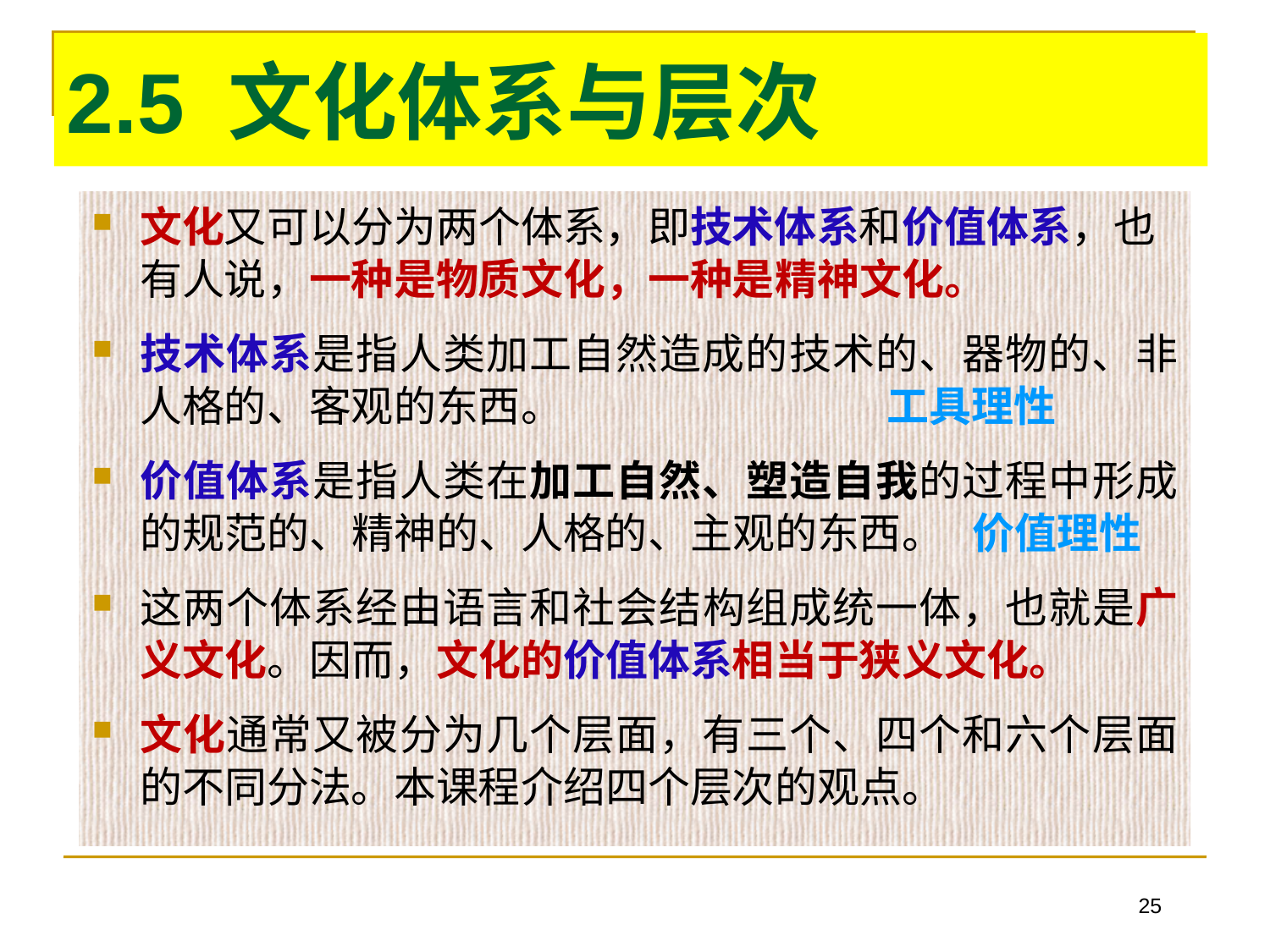

2.5 文化体系与层次
文化又可以分为两个体系，即技术体系和价值体系，也有人说，一种是物质文化，一种是精神文化。
技术体系是指人类加工自然造成的技术的、器物的、非人格的、客观的东西。                                  工具理性
价值体系是指人类在加工自然、塑造自我的过程中形成的规范的、精神的、人格的、主观的东西。   价值理性
这两个体系经由语言和社会结构组成统一体，也就是广义文化。因而，文化的价值体系相当于狭义文化。
文化通常又被分为几个层面，有三个、四个和六个层面的不同分法。本课程介绍四个层次的观点。
25